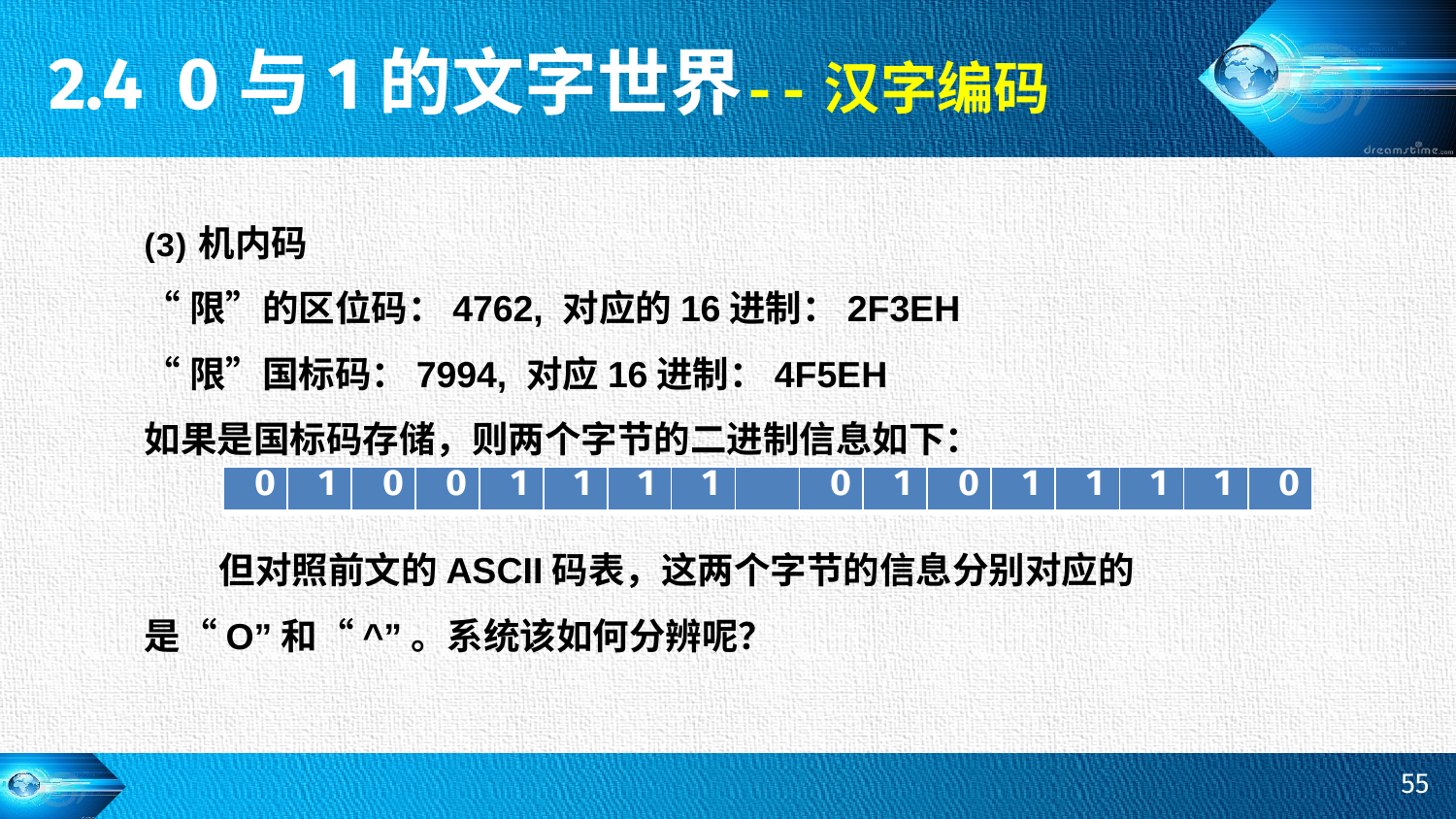

2.4  0与1的文字世界
--汉字编码
机内码
“限”的区位码：4762, 对应的16进制：2F3EH
“限”国标码：7994, 对应16进制：4F5EH
如果是国标码存储，则两个字节的二进制信息如下：

        但对照前文的ASCII码表，这两个字节的信息分别对应的是“O”和“^”。系统该如何分辨呢？
| 0 | 1 | 0 | 0 | 1 | 1 | 1 | 1 |  | 0 | 1 | 0 | 1 | 1 | 1 | 1 | 0 |
| --- | --- | --- | --- | --- | --- | --- | --- | --- | --- | --- | --- | --- | --- | --- | --- | --- |
55